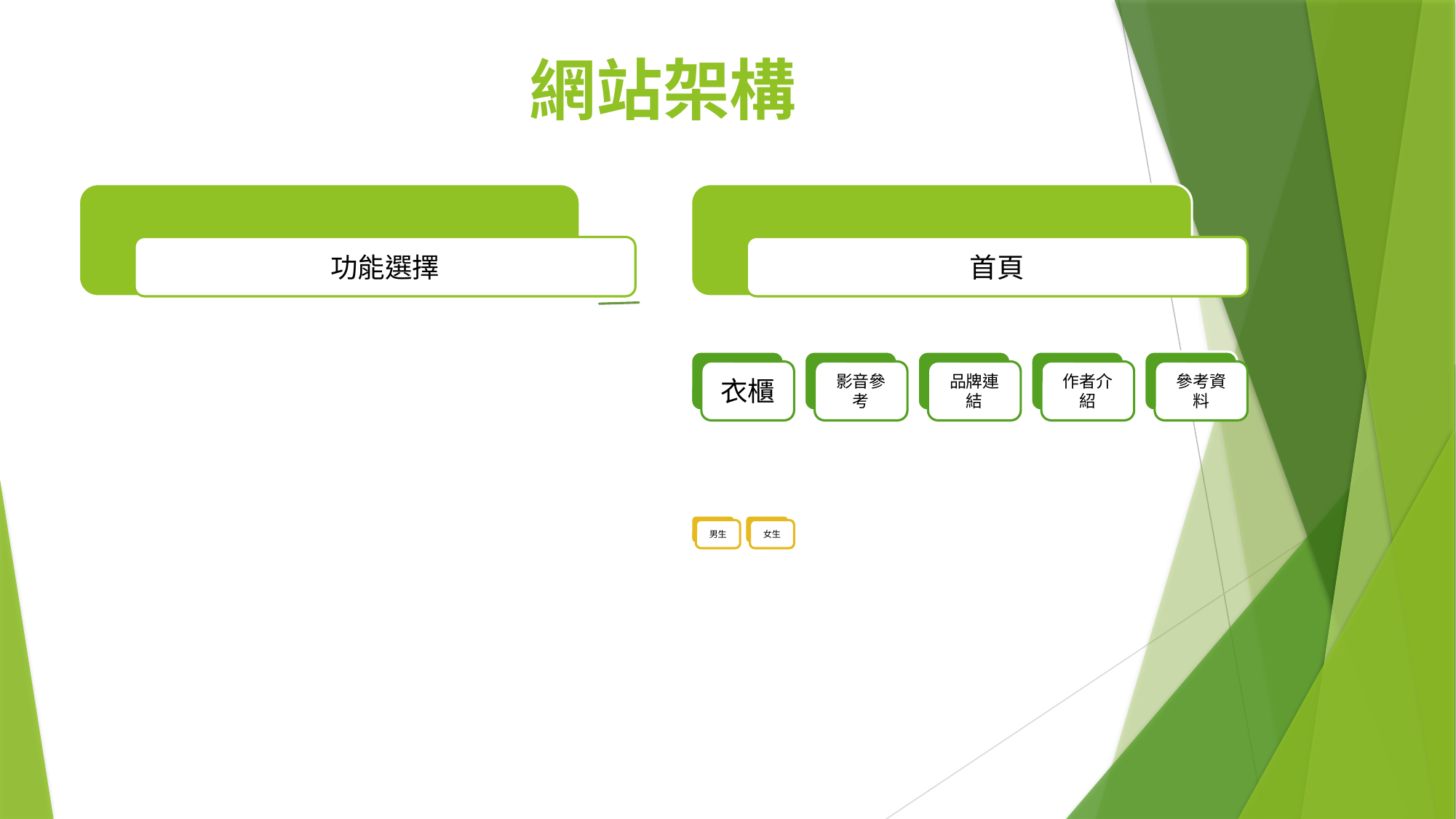

# 網站架構
功能選擇
衣櫃
品牌連結
影音參考
首頁
女生
男生
作者介紹
參考資料